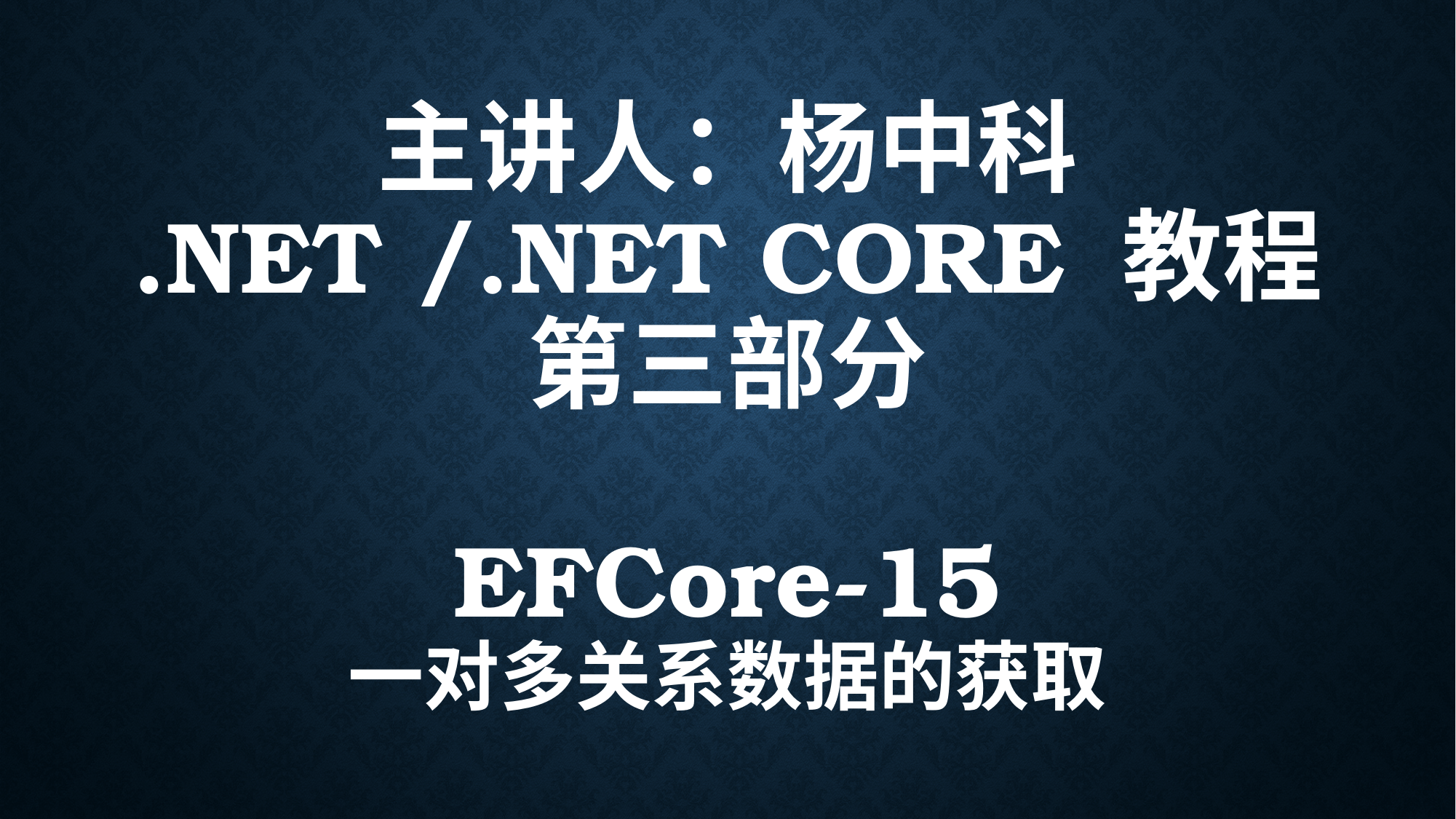

# 主讲人：杨中科 .NET /.NET Core 教程 第三部分 EFCore-15 一对多关系数据的获取